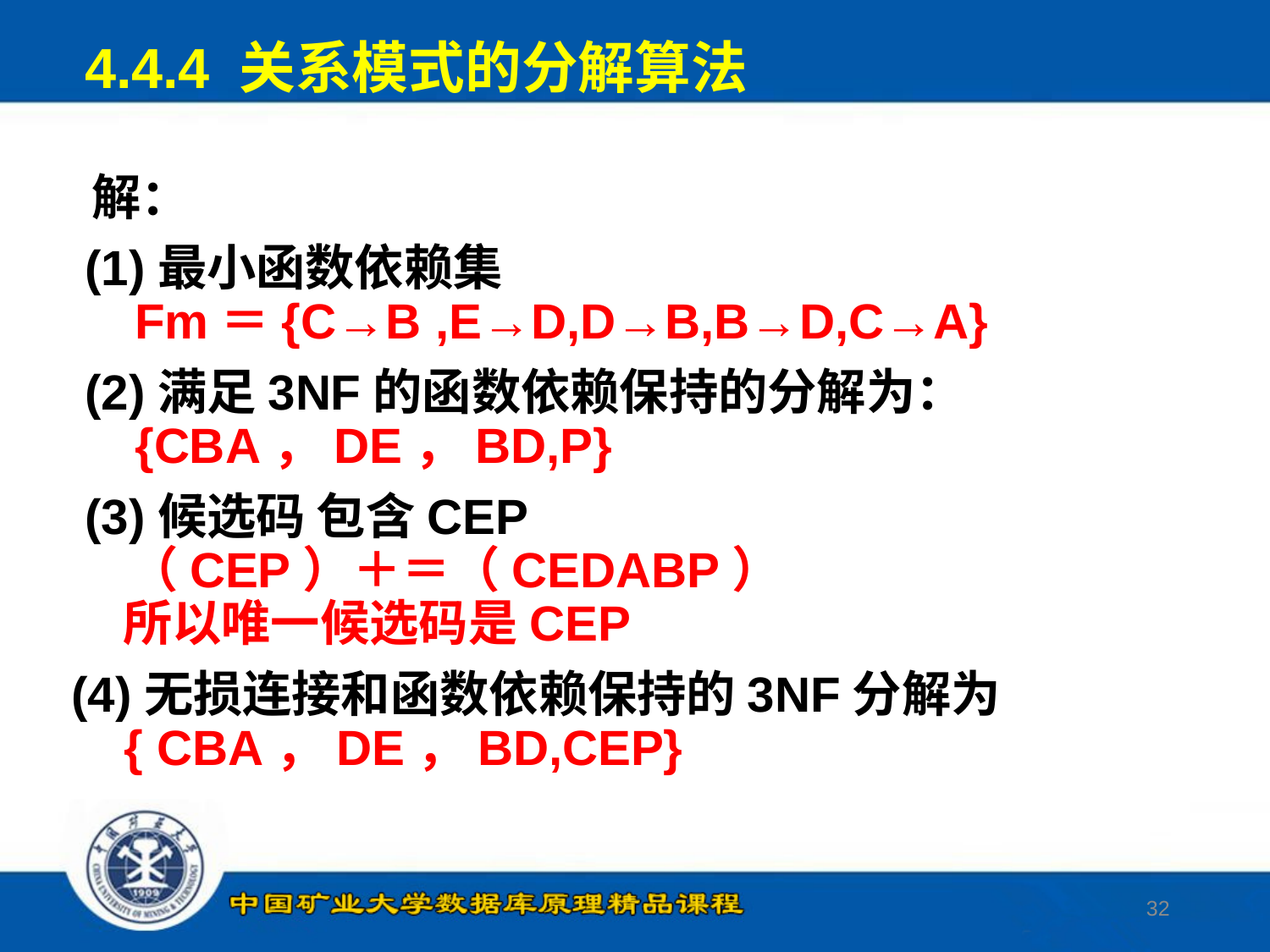

4.4.4 关系模式的分解算法
  解：
  (1)最小函数依赖集
   Fm＝{C→B ,E→D,D→B,B→D,C→A}
  (2)满足3NF的函数依赖保持的分解为：
   {CBA，DE，BD,P}
  (3)候选码 包含CEP
  （CEP）＋＝（CEDABP）
   所以唯一候选码是CEP
 (4)无损连接和函数依赖保持的3NF分解为
  { CBA，DE，BD,CEP}
32